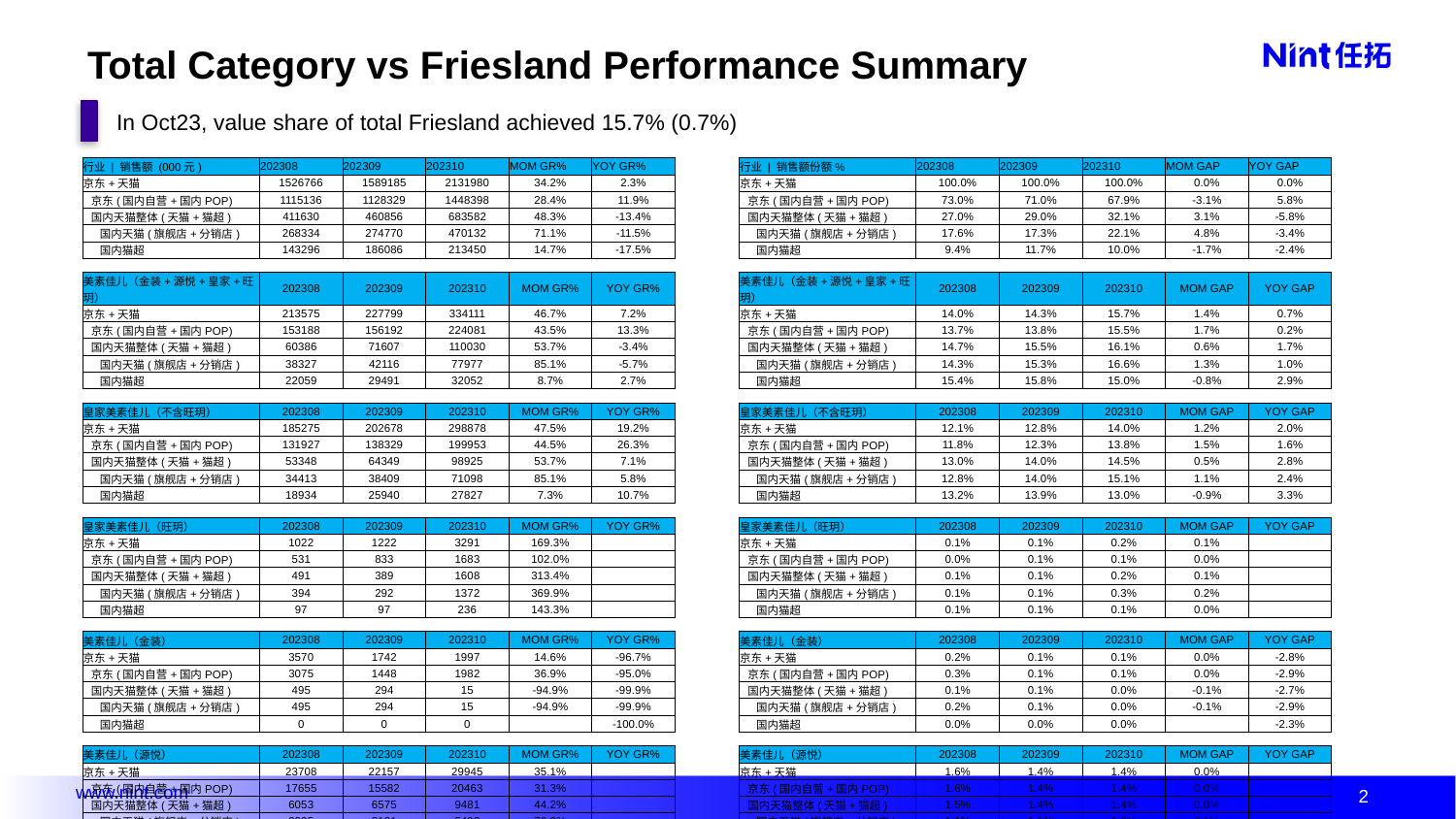

# Total Category vs Friesland Performance Summary
In Oct23, value share of total Friesland achieved 15.7% (0.7%)
| 行业 | 销售额 (000元) | 202308 | 202309 | 202310 | MOM GR% | YOY GR% |  | 行业 | 销售额份额% | 202308 | 202309 | 202310 | MOM GAP | YOY GAP |
| --- | --- | --- | --- | --- | --- | --- | --- | --- | --- | --- | --- | --- |
| 京东+天猫 | 1526766 | 1589185 | 2131980 | 34.2% | 2.3% |  | 京东+天猫 | 100.0% | 100.0% | 100.0% | 0.0% | 0.0% |
| 京东(国内自营+国内POP) | 1115136 | 1128329 | 1448398 | 28.4% | 11.9% |  | 京东(国内自营+国内POP) | 73.0% | 71.0% | 67.9% | -3.1% | 5.8% |
| 国内天猫整体(天猫+猫超) | 411630 | 460856 | 683582 | 48.3% | -13.4% |  | 国内天猫整体(天猫+猫超) | 27.0% | 29.0% | 32.1% | 3.1% | -5.8% |
| 国内天猫(旗舰店+分销店) | 268334 | 274770 | 470132 | 71.1% | -11.5% |  | 国内天猫(旗舰店+分销店) | 17.6% | 17.3% | 22.1% | 4.8% | -3.4% |
| 国内猫超 | 143296 | 186086 | 213450 | 14.7% | -17.5% |  | 国内猫超 | 9.4% | 11.7% | 10.0% | -1.7% | -2.4% |
|  |  |  |  |  |  |  |  |  |  |  |  |  |
| 美素佳儿（金装+源悦+皇家+旺玥） | 202308 | 202309 | 202310 | MOM GR% | YOY GR% |  | 美素佳儿（金装+源悦+皇家+旺玥） | 202308 | 202309 | 202310 | MOM GAP | YOY GAP |
| 京东+天猫 | 213575 | 227799 | 334111 | 46.7% | 7.2% |  | 京东+天猫 | 14.0% | 14.3% | 15.7% | 1.4% | 0.7% |
| 京东(国内自营+国内POP) | 153188 | 156192 | 224081 | 43.5% | 13.3% |  | 京东(国内自营+国内POP) | 13.7% | 13.8% | 15.5% | 1.7% | 0.2% |
| 国内天猫整体(天猫+猫超) | 60386 | 71607 | 110030 | 53.7% | -3.4% |  | 国内天猫整体(天猫+猫超) | 14.7% | 15.5% | 16.1% | 0.6% | 1.7% |
| 国内天猫(旗舰店+分销店) | 38327 | 42116 | 77977 | 85.1% | -5.7% |  | 国内天猫(旗舰店+分销店) | 14.3% | 15.3% | 16.6% | 1.3% | 1.0% |
| 国内猫超 | 22059 | 29491 | 32052 | 8.7% | 2.7% |  | 国内猫超 | 15.4% | 15.8% | 15.0% | -0.8% | 2.9% |
|  |  |  |  |  |  |  |  |  |  |  |  |  |
| 皇家美素佳儿（不含旺玥） | 202308 | 202309 | 202310 | MOM GR% | YOY GR% |  | 皇家美素佳儿（不含旺玥） | 202308 | 202309 | 202310 | MOM GAP | YOY GAP |
| 京东+天猫 | 185275 | 202678 | 298878 | 47.5% | 19.2% |  | 京东+天猫 | 12.1% | 12.8% | 14.0% | 1.2% | 2.0% |
| 京东(国内自营+国内POP) | 131927 | 138329 | 199953 | 44.5% | 26.3% |  | 京东(国内自营+国内POP) | 11.8% | 12.3% | 13.8% | 1.5% | 1.6% |
| 国内天猫整体(天猫+猫超) | 53348 | 64349 | 98925 | 53.7% | 7.1% |  | 国内天猫整体(天猫+猫超) | 13.0% | 14.0% | 14.5% | 0.5% | 2.8% |
| 国内天猫(旗舰店+分销店) | 34413 | 38409 | 71098 | 85.1% | 5.8% |  | 国内天猫(旗舰店+分销店) | 12.8% | 14.0% | 15.1% | 1.1% | 2.4% |
| 国内猫超 | 18934 | 25940 | 27827 | 7.3% | 10.7% |  | 国内猫超 | 13.2% | 13.9% | 13.0% | -0.9% | 3.3% |
|  |  |  |  |  |  |  |  |  |  |  |  |  |
| 皇家美素佳儿（旺玥） | 202308 | 202309 | 202310 | MOM GR% | YOY GR% |  | 皇家美素佳儿（旺玥） | 202308 | 202309 | 202310 | MOM GAP | YOY GAP |
| 京东+天猫 | 1022 | 1222 | 3291 | 169.3% |  |  | 京东+天猫 | 0.1% | 0.1% | 0.2% | 0.1% |  |
| 京东(国内自营+国内POP) | 531 | 833 | 1683 | 102.0% |  |  | 京东(国内自营+国内POP) | 0.0% | 0.1% | 0.1% | 0.0% |  |
| 国内天猫整体(天猫+猫超) | 491 | 389 | 1608 | 313.4% |  |  | 国内天猫整体(天猫+猫超) | 0.1% | 0.1% | 0.2% | 0.1% |  |
| 国内天猫(旗舰店+分销店) | 394 | 292 | 1372 | 369.9% |  |  | 国内天猫(旗舰店+分销店) | 0.1% | 0.1% | 0.3% | 0.2% |  |
| 国内猫超 | 97 | 97 | 236 | 143.3% |  |  | 国内猫超 | 0.1% | 0.1% | 0.1% | 0.0% |  |
|  |  |  |  |  |  |  |  |  |  |  |  |  |
| 美素佳儿（金装） | 202308 | 202309 | 202310 | MOM GR% | YOY GR% |  | 美素佳儿（金装） | 202308 | 202309 | 202310 | MOM GAP | YOY GAP |
| 京东+天猫 | 3570 | 1742 | 1997 | 14.6% | -96.7% |  | 京东+天猫 | 0.2% | 0.1% | 0.1% | 0.0% | -2.8% |
| 京东(国内自营+国内POP) | 3075 | 1448 | 1982 | 36.9% | -95.0% |  | 京东(国内自营+国内POP) | 0.3% | 0.1% | 0.1% | 0.0% | -2.9% |
| 国内天猫整体(天猫+猫超) | 495 | 294 | 15 | -94.9% | -99.9% |  | 国内天猫整体(天猫+猫超) | 0.1% | 0.1% | 0.0% | -0.1% | -2.7% |
| 国内天猫(旗舰店+分销店) | 495 | 294 | 15 | -94.9% | -99.9% |  | 国内天猫(旗舰店+分销店) | 0.2% | 0.1% | 0.0% | -0.1% | -2.9% |
| 国内猫超 | 0 | 0 | 0 |  | -100.0% |  | 国内猫超 | 0.0% | 0.0% | 0.0% |  | -2.3% |
|  |  |  |  |  |  |  |  |  |  |  |  |  |
| 美素佳儿（源悦） | 202308 | 202309 | 202310 | MOM GR% | YOY GR% |  | 美素佳儿（源悦） | 202308 | 202309 | 202310 | MOM GAP | YOY GAP |
| 京东+天猫 | 23708 | 22157 | 29945 | 35.1% |  |  | 京东+天猫 | 1.6% | 1.4% | 1.4% | 0.0% |  |
| 京东(国内自营+国内POP) | 17655 | 15582 | 20463 | 31.3% |  |  | 京东(国内自营+国内POP) | 1.6% | 1.4% | 1.4% | 0.0% |  |
| 国内天猫整体(天猫+猫超) | 6053 | 6575 | 9481 | 44.2% |  |  | 国内天猫整体(天猫+猫超) | 1.5% | 1.4% | 1.4% | 0.0% |  |
| 国内天猫(旗舰店+分销店) | 3025 | 3121 | 5492 | 76.0% |  |  | 国内天猫(旗舰店+分销店) | 1.1% | 1.1% | 1.2% | 0.1% |  |
| 国内猫超 | 3028 | 3454 | 3990 | 15.5% |  |  | 国内猫超 | 2.1% | 1.9% | 1.9% | 0.0% |  |